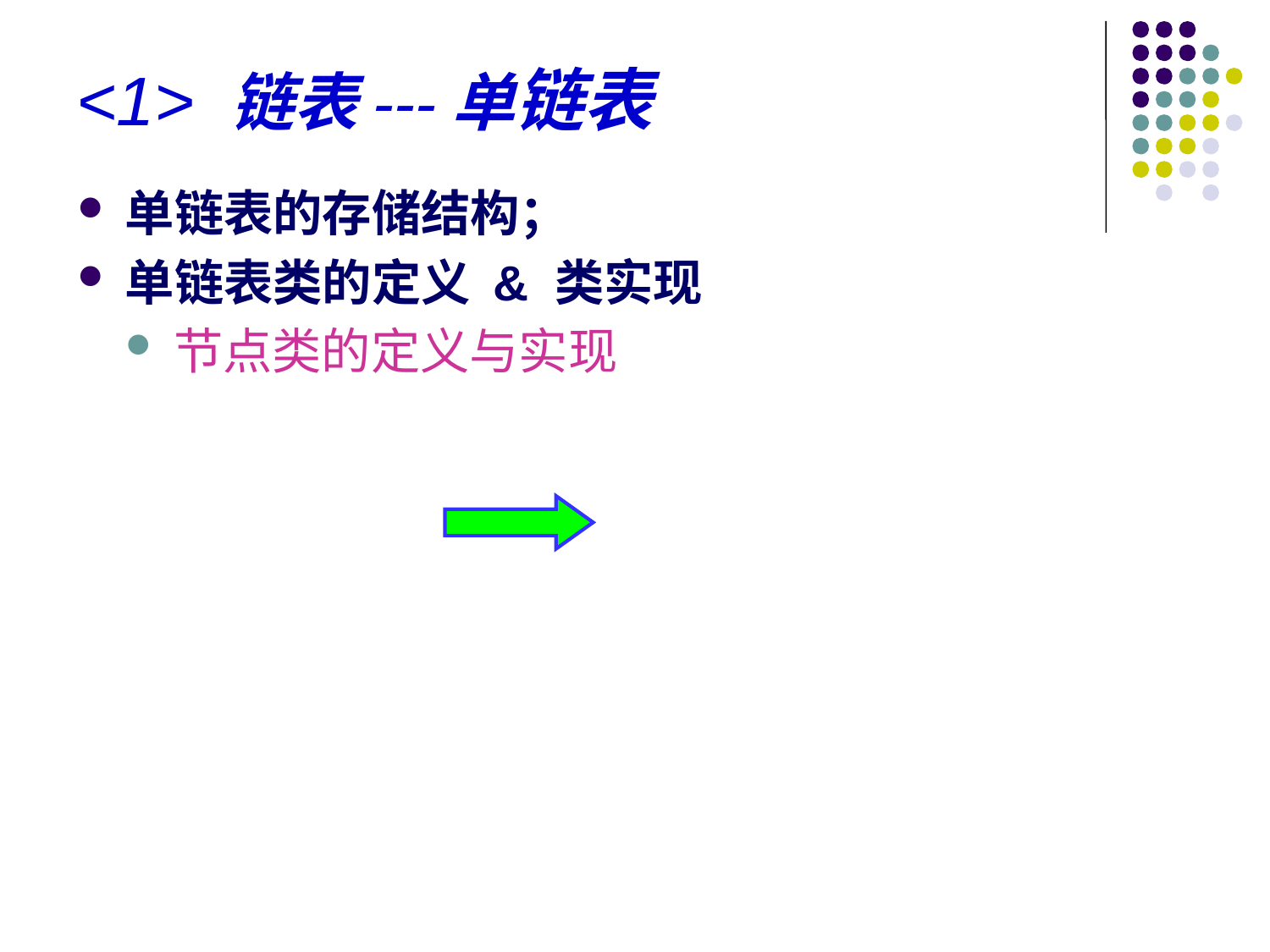

# <1> 链表---单链表
单链表的存储结构；
单链表类的定义 & 类实现
节点类的定义与实现